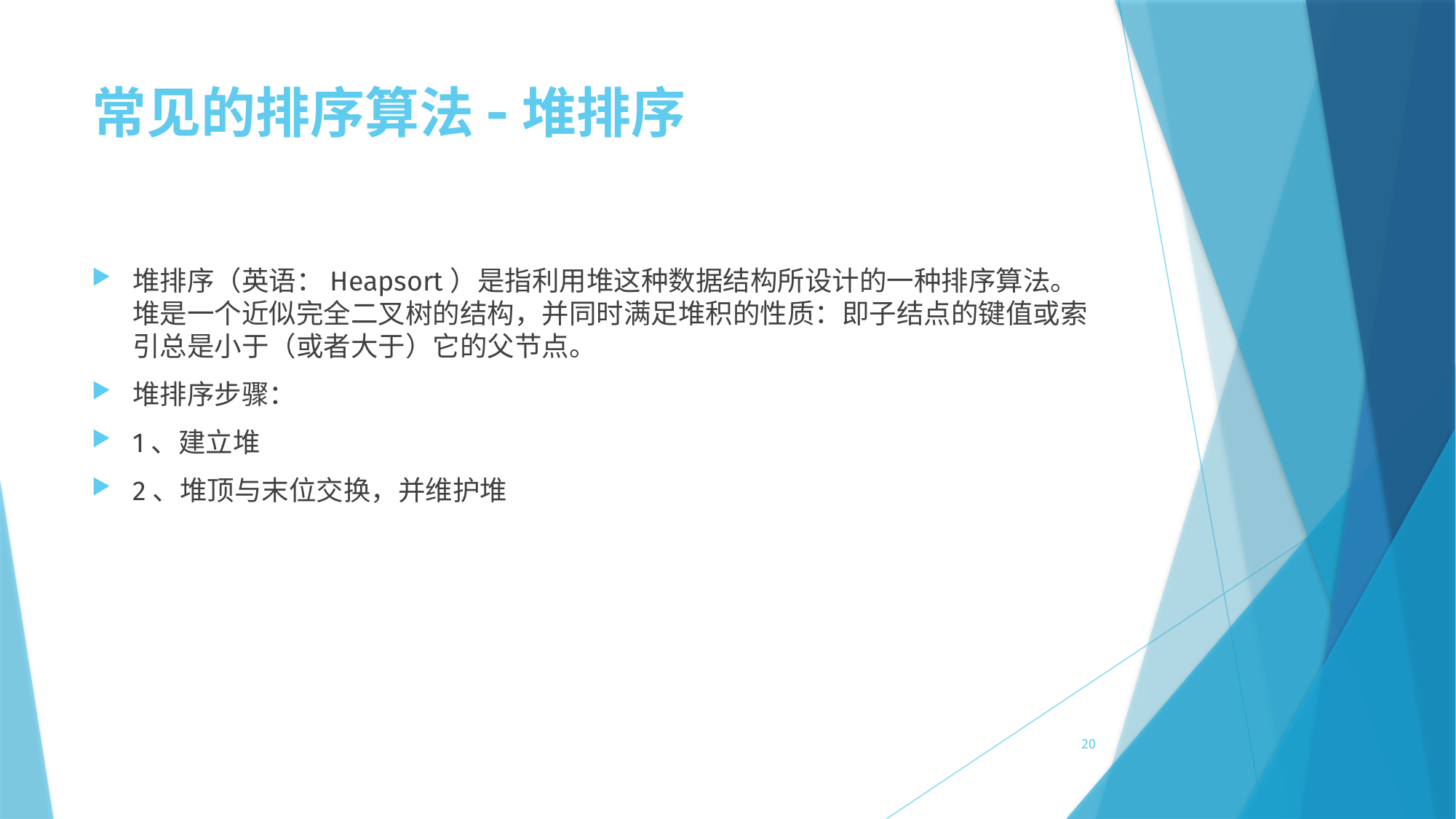

# 常见的排序算法-堆排序
堆排序（英语：Heapsort）是指利用堆这种数据结构所设计的一种排序算法。堆是一个近似完全二叉树的结构，并同时满足堆积的性质：即子结点的键值或索引总是小于（或者大于）它的父节点。
堆排序步骤：
1、建立堆
2、堆顶与末位交换，并维护堆
20